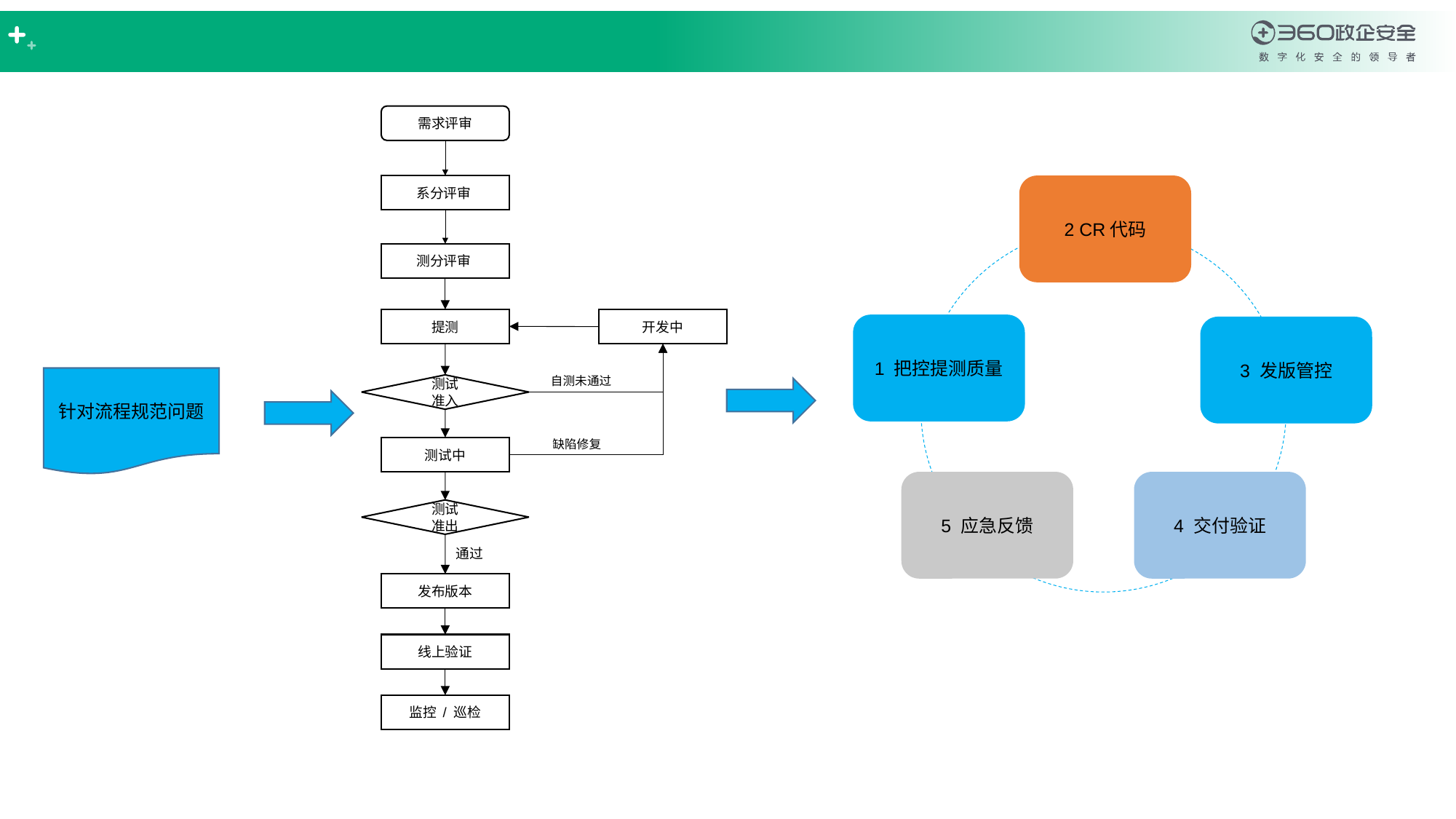

#
需求评审
系分评审
2 CR代码

测分评审
提测
开发中
1 把控提测质量
3 发版管控
针对流程规范问题
自测未通过
测试
准入

缺陷修复
测试中
5 应急反馈
4 交付验证
测试
准出
通过
发布版本
线上验证
监控 / 巡检